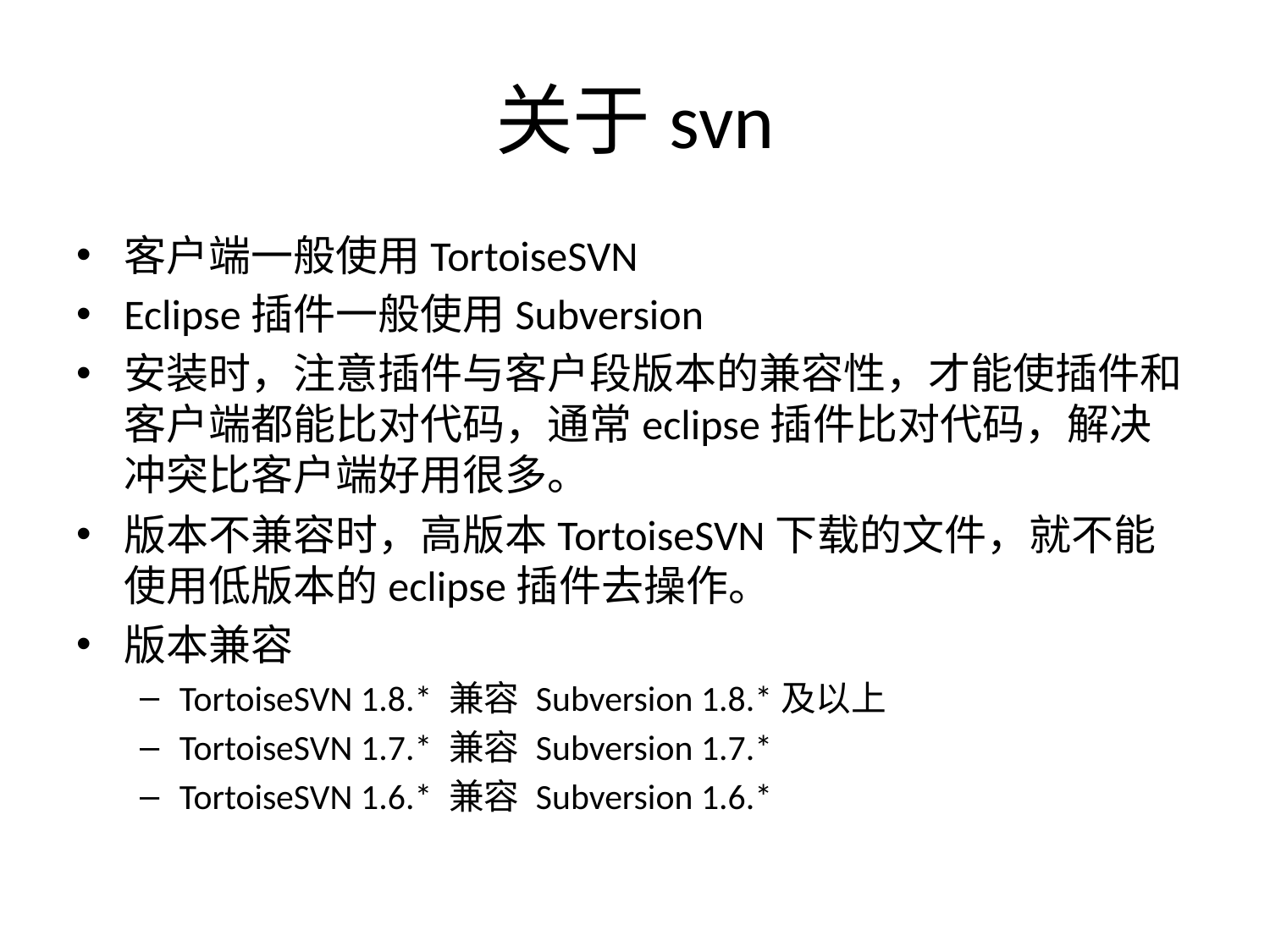

# 关于svn
客户端一般使用TortoiseSVN
Eclipse插件一般使用Subversion
安装时，注意插件与客户段版本的兼容性，才能使插件和客户端都能比对代码，通常eclipse插件比对代码，解决冲突比客户端好用很多。
版本不兼容时，高版本TortoiseSVN下载的文件，就不能使用低版本的eclipse插件去操作。
版本兼容
TortoiseSVN 1.8.* 兼容 Subversion 1.8.*及以上
TortoiseSVN 1.7.* 兼容 Subversion 1.7.*
TortoiseSVN 1.6.* 兼容 Subversion 1.6.*